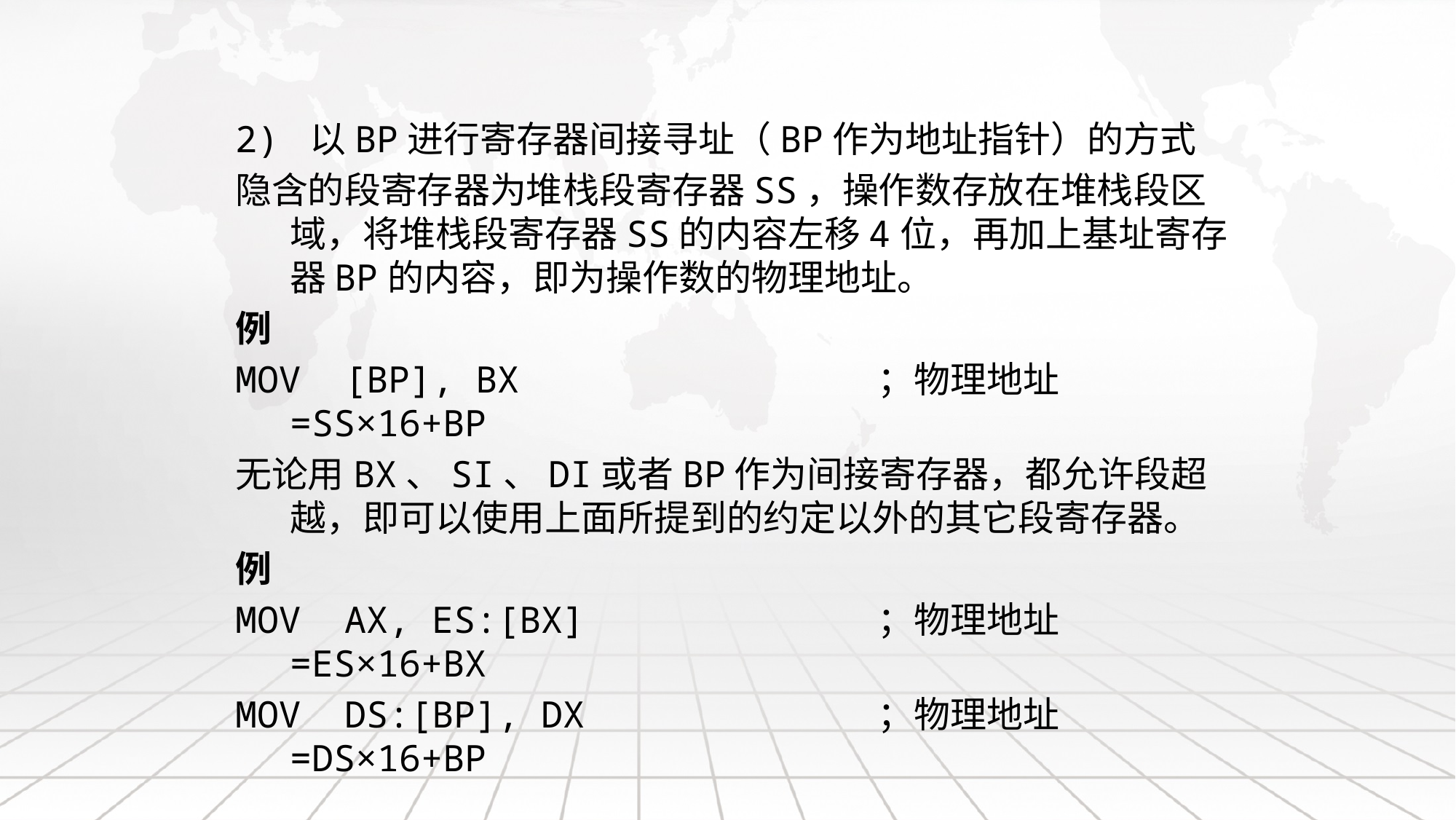

2) 以BP进行寄存器间接寻址（BP作为地址指针）的方式
隐含的段寄存器为堆栈段寄存器SS，操作数存放在堆栈段区域，将堆栈段寄存器SS的内容左移4位，再加上基址寄存器BP的内容，即为操作数的物理地址。
例
MOV  [BP], BX                ；物理地址=SS×16+BP
无论用BX、SI、DI或者BP作为间接寄存器，都允许段超越，即可以使用上面所提到的约定以外的其它段寄存器。
例
MOV  AX, ES:[BX]             ；物理地址=ES×16+BX
MOV  DS:[BP], DX             ；物理地址=DS×16+BP